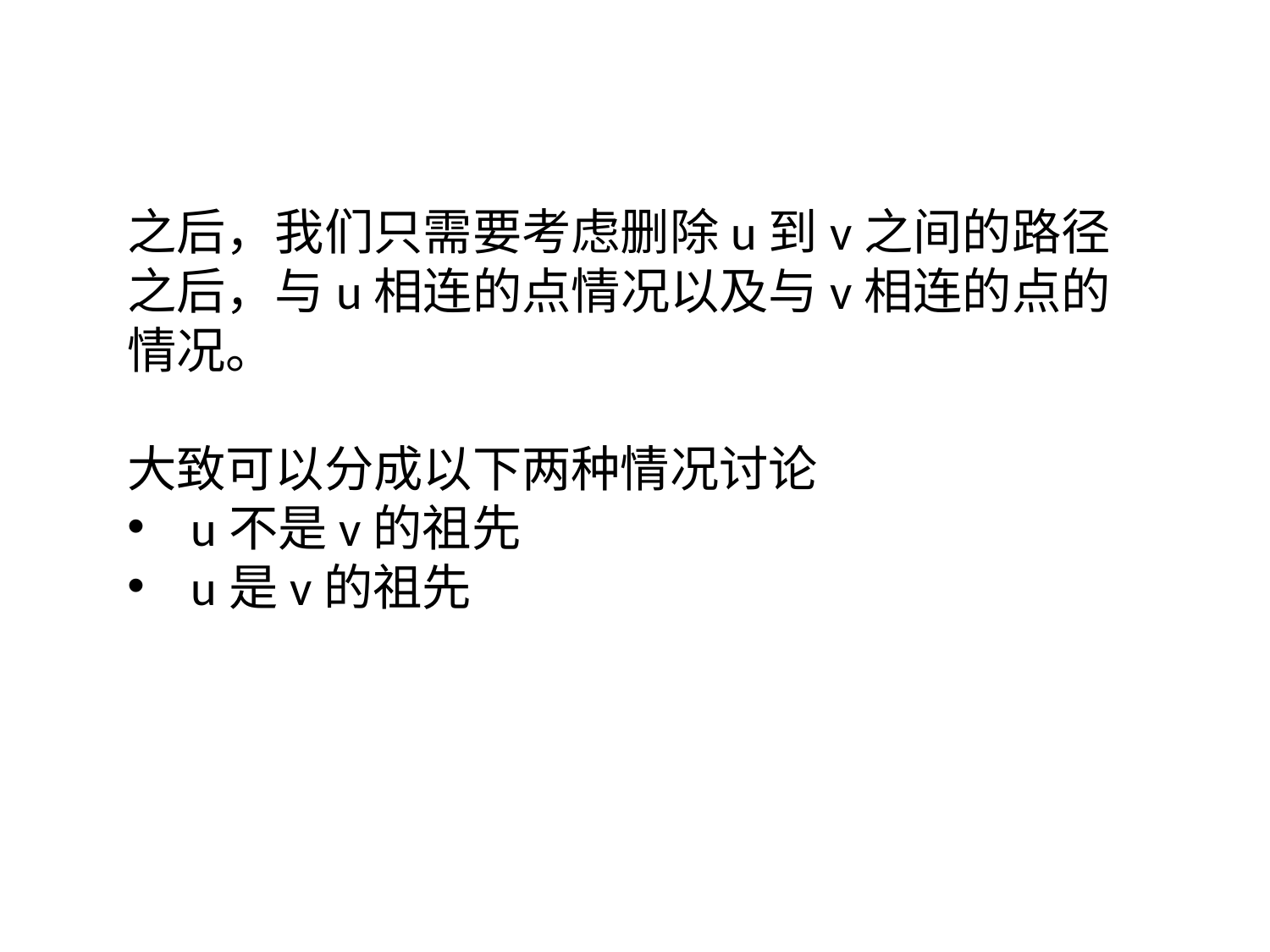

之后，我们只需要考虑删除u到v之间的路径之后，与u相连的点情况以及与v相连的点的情况。

大致可以分成以下两种情况讨论
u不是v的祖先
u是v的祖先